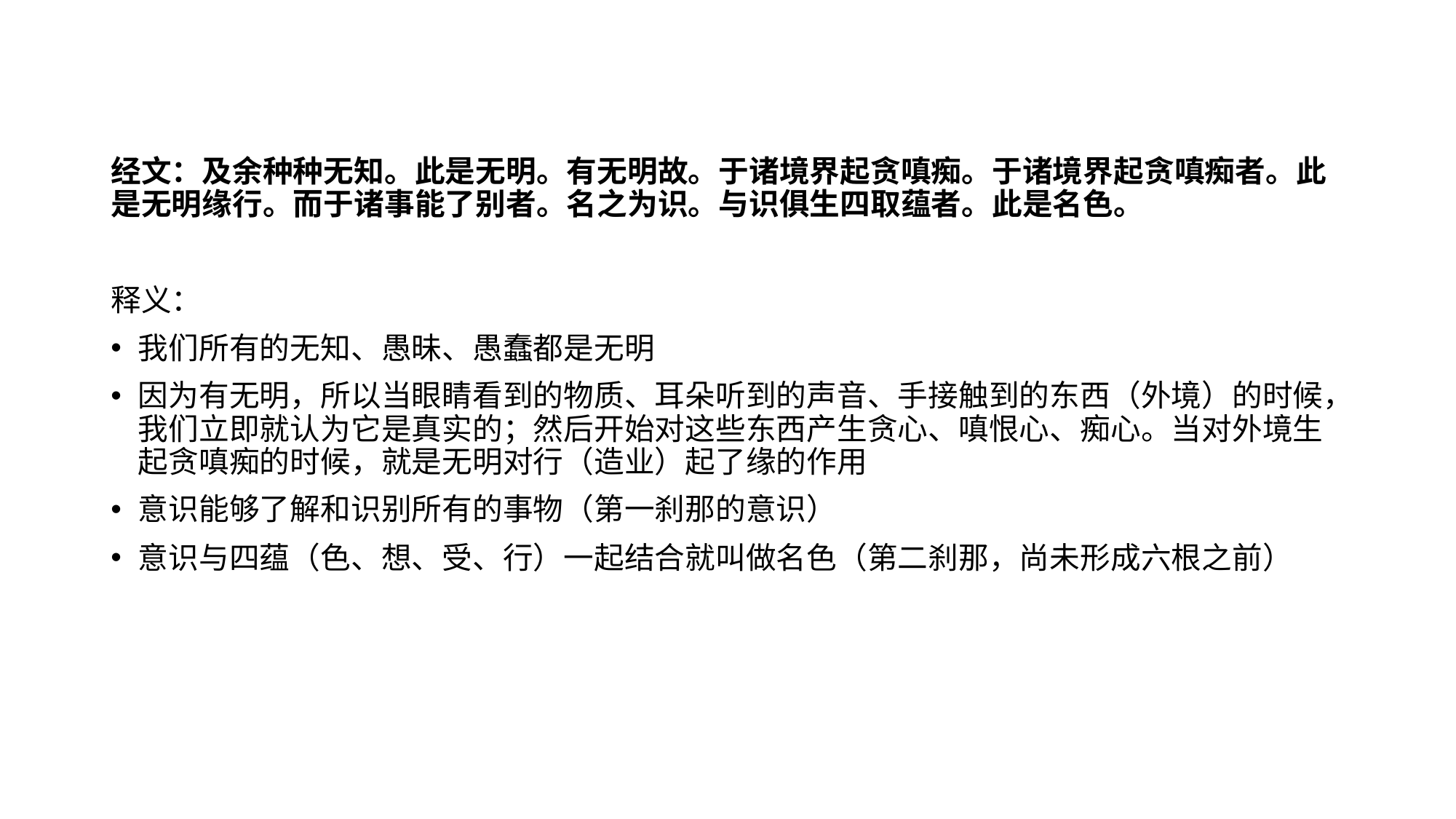

经文：及余种种无知。此是无明。有无明故。于诸境界起贪嗔痴。于诸境界起贪嗔痴者。此是无明缘行。而于诸事能了别者。名之为识。与识俱生四取蕴者。此是名色。

释义：
我们所有的无知、愚昧、愚蠢都是无明
因为有无明，所以当眼睛看到的物质、耳朵听到的声音、手接触到的东西（外境）的时候，我们立即就认为它是真实的；然后开始对这些东西产生贪心、嗔恨心、痴心。当对外境生起贪嗔痴的时候，就是无明对行（造业）起了缘的作用
意识能够了解和识别所有的事物（第一刹那的意识）
意识与四蕴（色、想、受、行）一起结合就叫做名色（第二刹那，尚未形成六根之前）